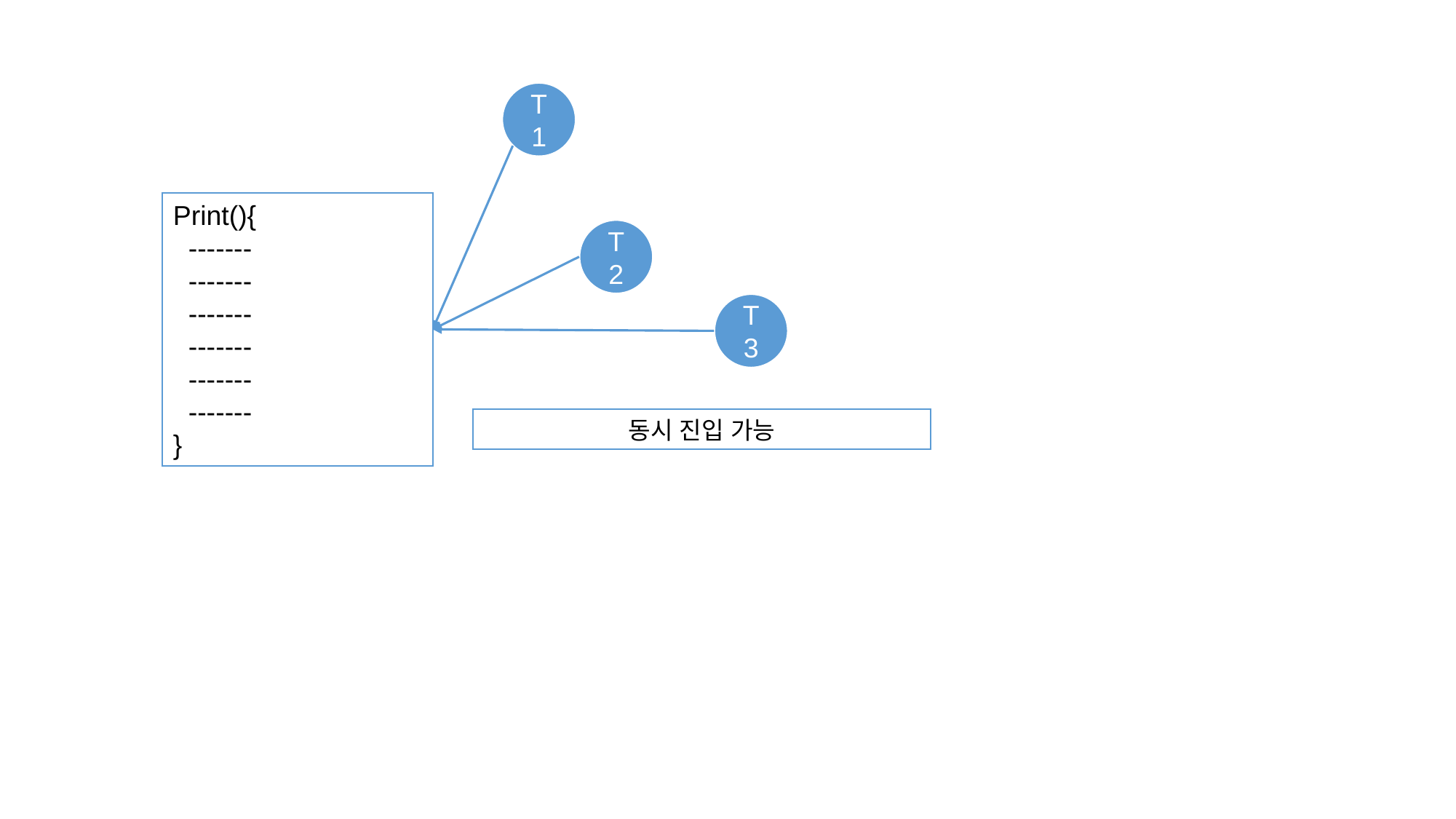

T1
Print(){
  -------
  -------
  -------
  -------
  -------
  -------
}
T2
T3
동시 진입 가능